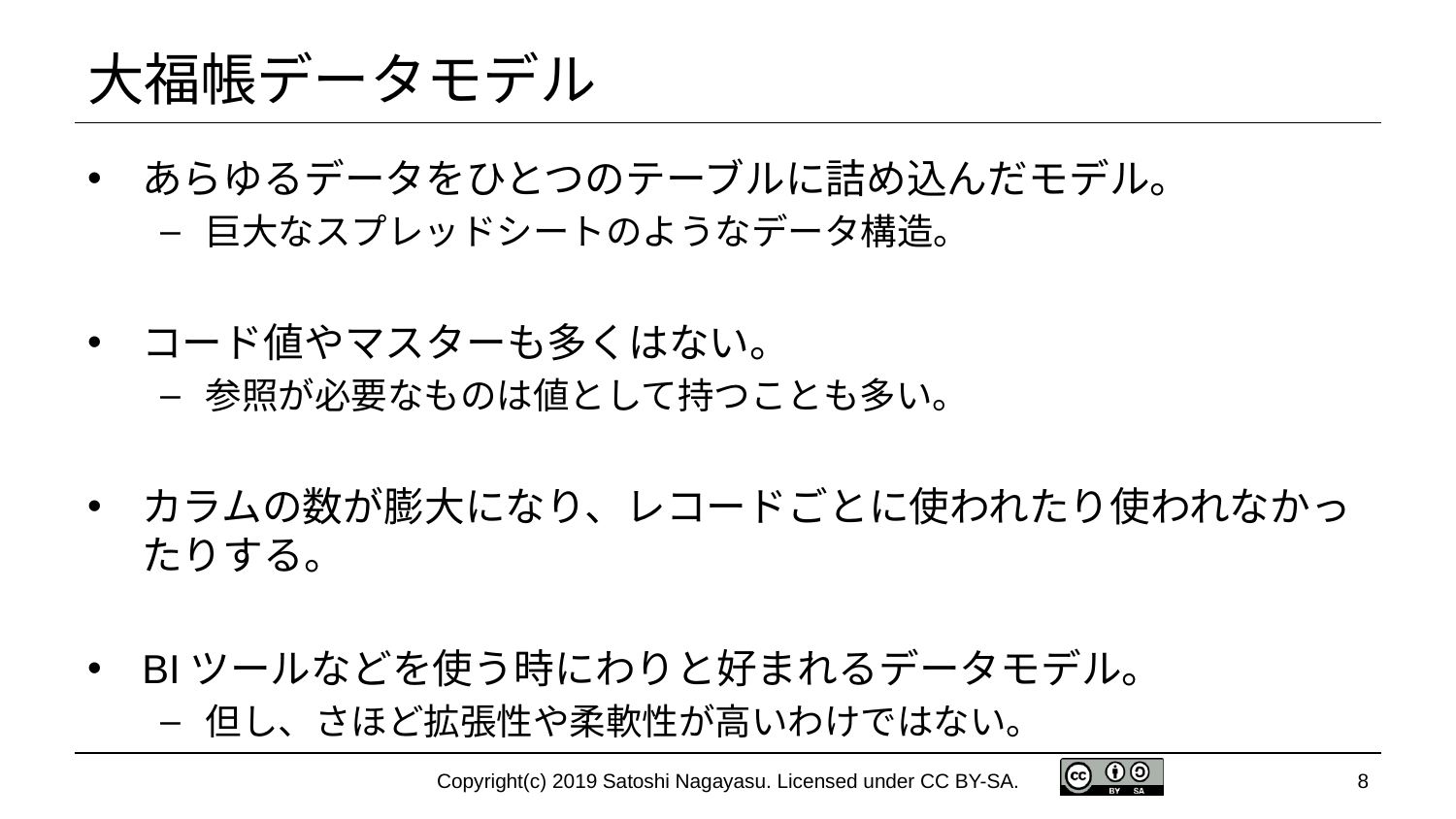

# 大福帳データモデル
あらゆるデータをひとつのテーブルに詰め込んだモデル。
巨大なスプレッドシートのようなデータ構造。

コード値やマスターも多くはない。
参照が必要なものは値として持つことも多い。

カラムの数が膨大になり、レコードごとに使われたり使われなかったりする。

BIツールなどを使う時にわりと好まれるデータモデル。
但し、さほど拡張性や柔軟性が高いわけではない。
Copyright(c) 2019 Satoshi Nagayasu. Licensed under CC BY-SA.
8